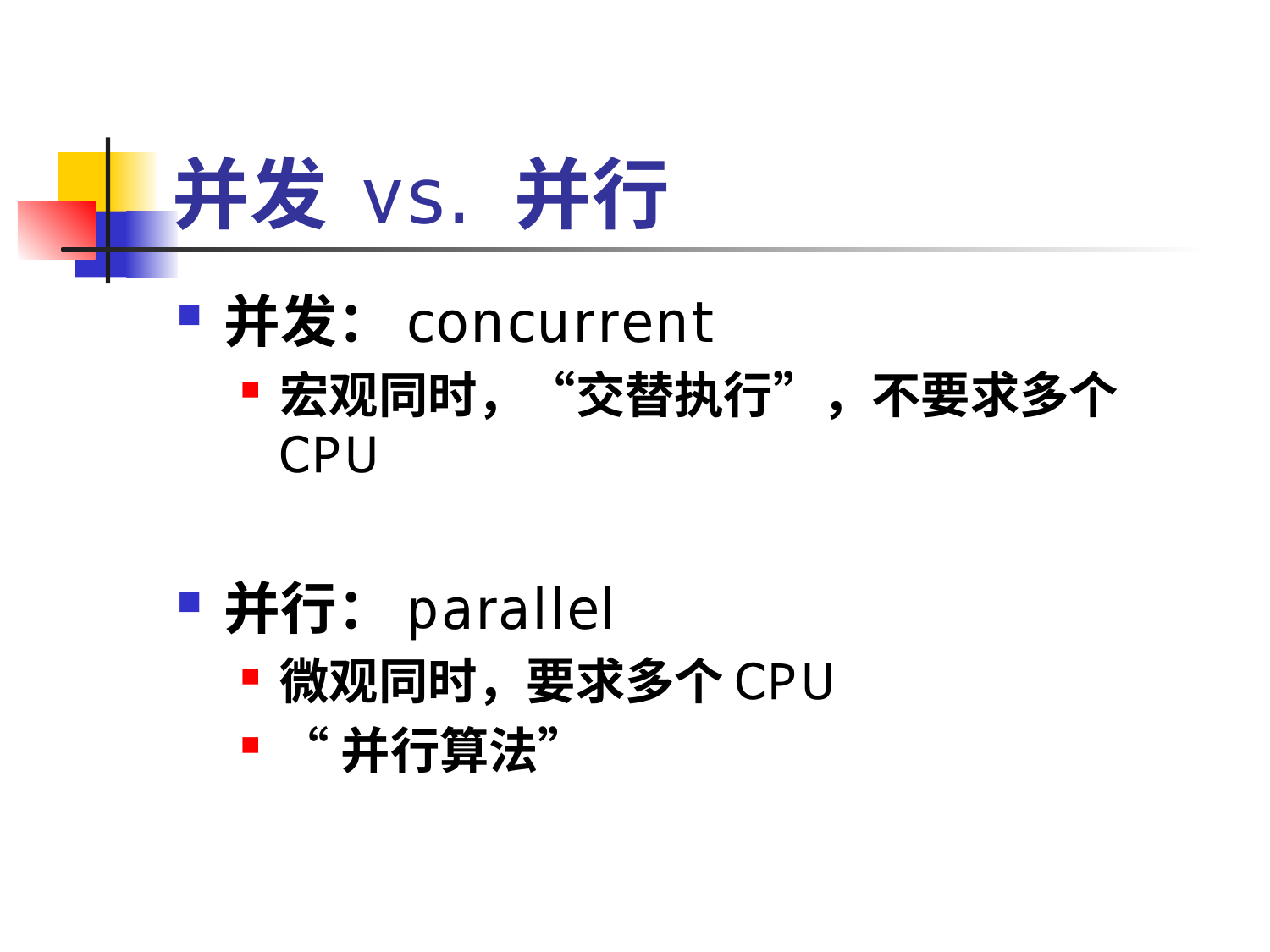

# 并发 vs. 并行
并发：concurrent
宏观同时，“交替执行”，不要求多个CPU

并行：parallel
微观同时，要求多个CPU
“并行算法”